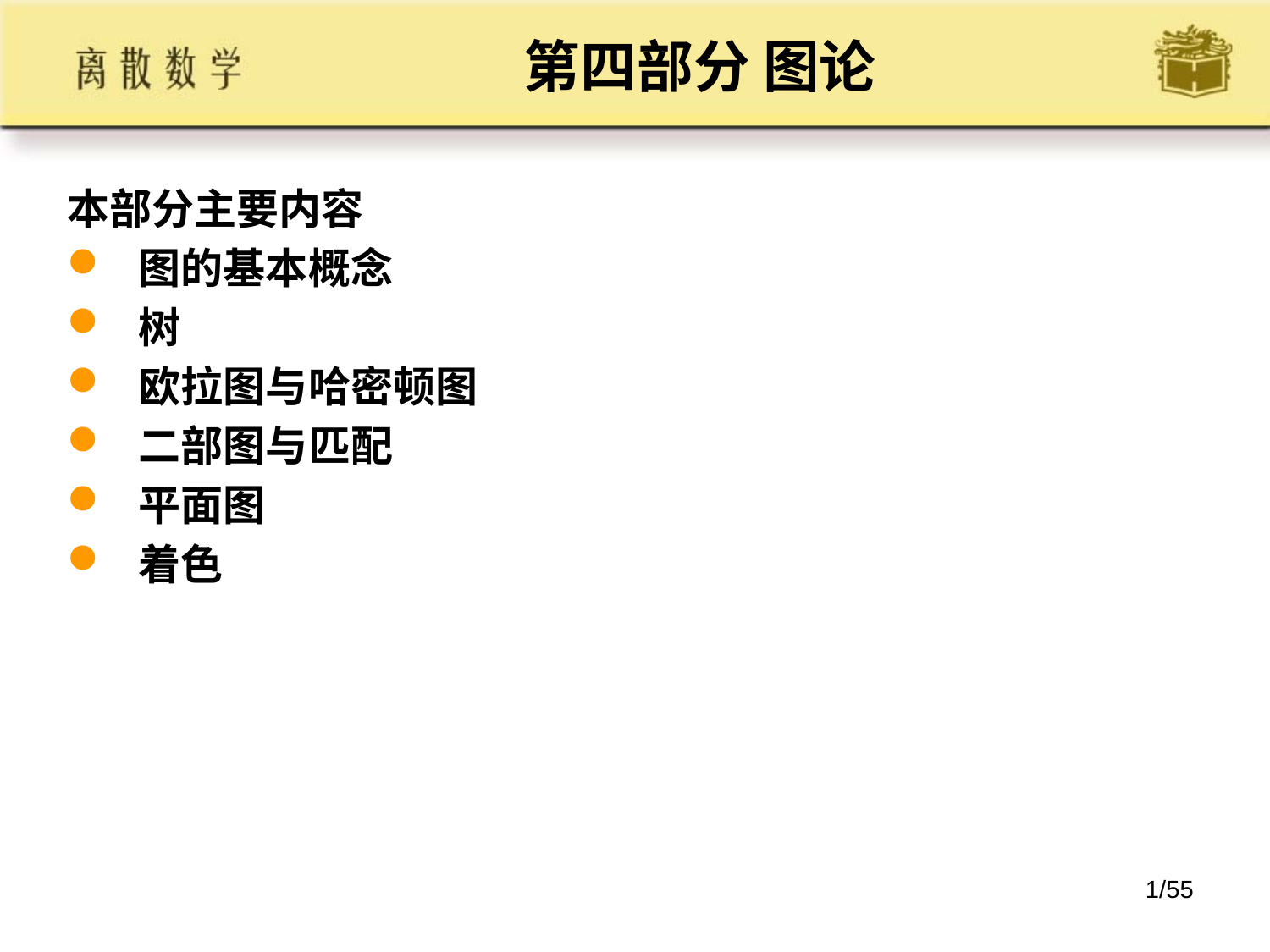

# 第四部分 图论
本部分主要内容
  图的基本概念
  树
  欧拉图与哈密顿图
  二部图与匹配
  平面图
  着色

1/55